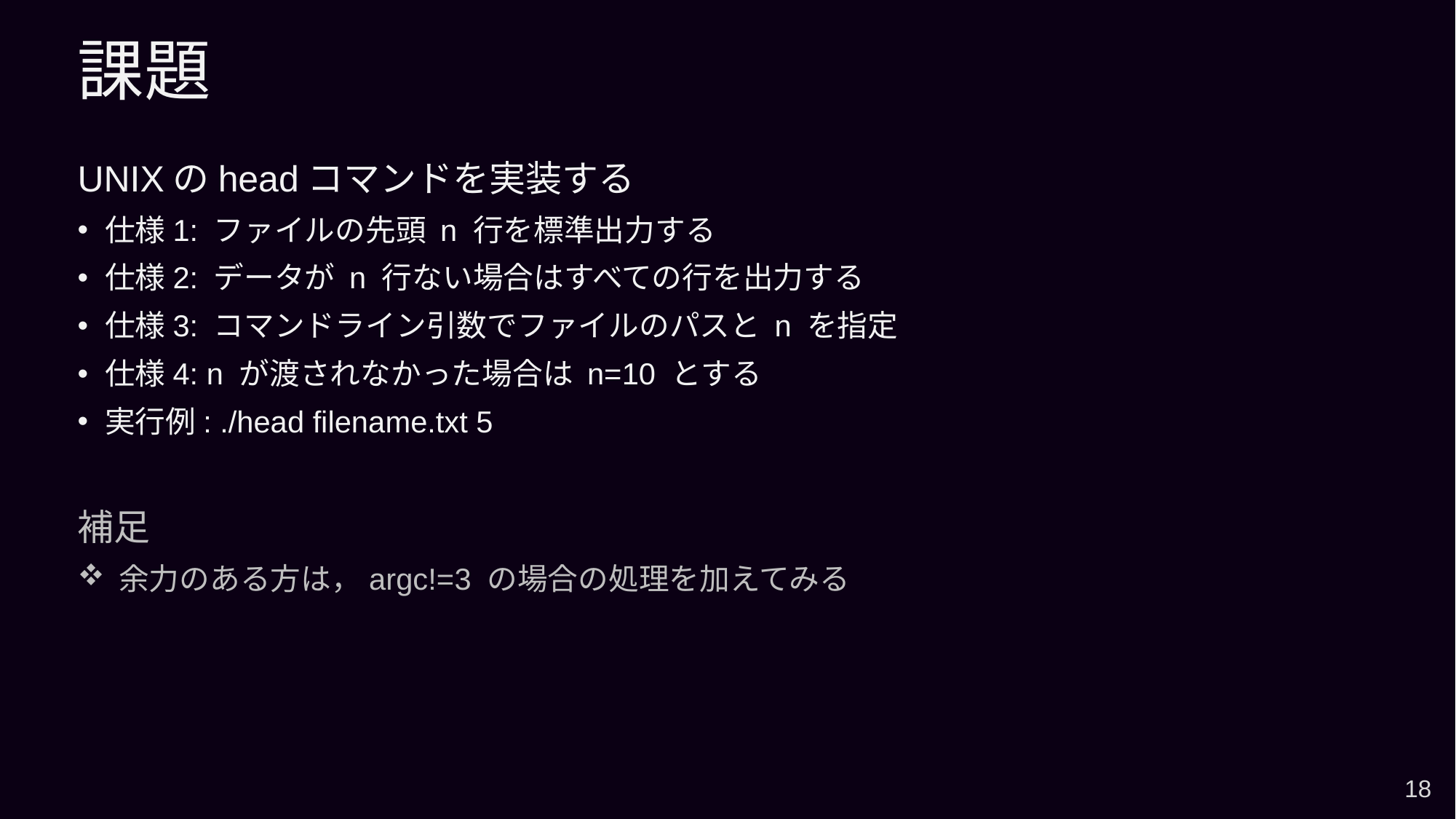

# 課題
UNIXのheadコマンドを実装する
仕様1: ファイルの先頭 n 行を標準出力する
仕様2: データが n 行ない場合はすべての行を出力する
仕様3: コマンドライン引数でファイルのパスと n を指定
仕様4: n が渡されなかった場合は n=10 とする
実行例: ./head filename.txt 5

補足
余力のある方は，argc!=3 の場合の処理を加えてみる
18